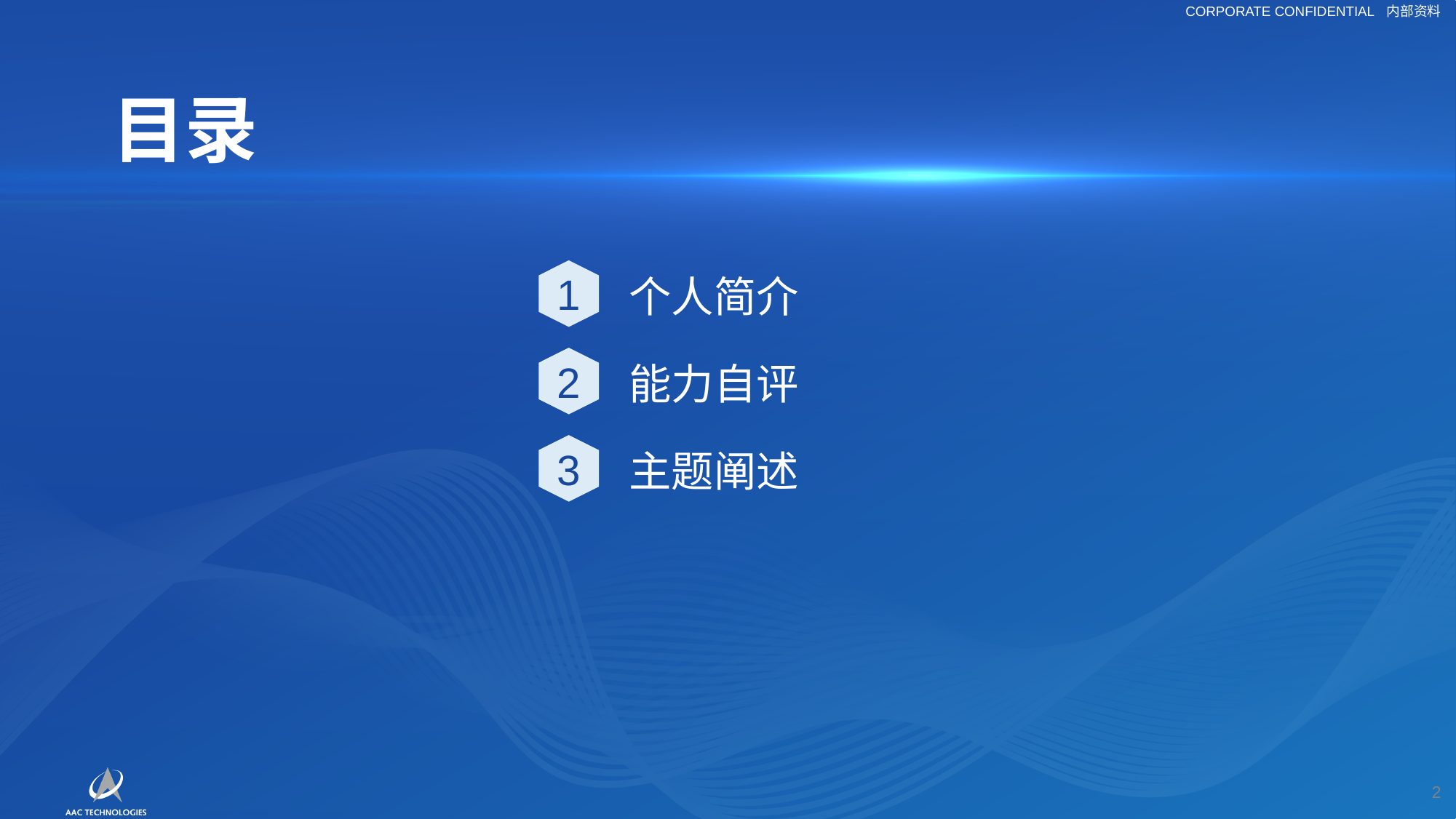

# 目录
个人简介
能力自评
主题阐述
1
2
3
2